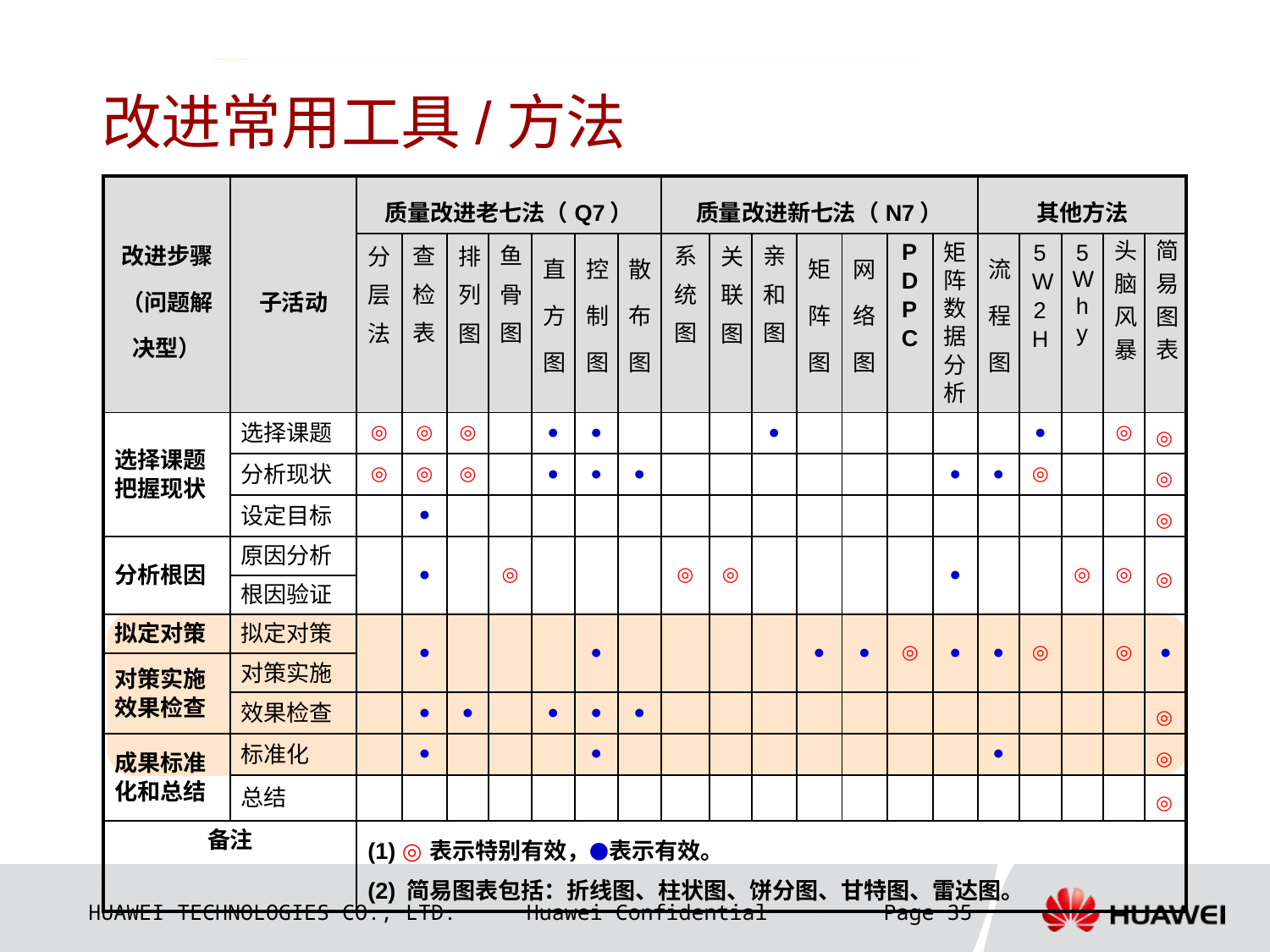

# 改进常用工具/方法
| 改进步骤（问题解决型） | 子活动 | 质量改进老七法（Q7） |  |  |  |  |  |  | 质量改进新七法（N7） |  |  |  |  |  |  | 其他方法 |  |  |  |  |
| --- | --- | --- | --- | --- | --- | --- | --- | --- | --- | --- | --- | --- | --- | --- | --- | --- | --- | --- | --- | --- |
|  |  |  |  |  |  | 直方图 | 控制图 | 散布图 |  |  |  | 矩阵图 | 网络图 |  | 矩阵数据分析 | 流程图 |  | 5Why |  |  |
| 选择课题 把握现状 | 选择课题 | ◎ | ◎ | ◎ |  | ● | ● |  |  |  | ● |  |  |  |  |  | ● |  | ◎ | ◎ |
|  | 分析现状 | ◎ | ◎ | ◎ |  | ● | ● | ● |  |  |  |  |  |  | ● | ● | ◎ |  |  | ◎ |
|  | 设定目标 |  | ● |  |  |  |  |  |  |  |  |  |  |  |  |  |  |  |  | ◎ |
| 分析根因 | 原因分析 |  | ● |  | ◎ |  |  |  | ◎ | ◎ |  |  |  |  | ● |  |  | ◎ | ◎ | ◎ |
|  | 根因验证 |  |  |  |  |  |  |  |  |  |  |  |  |  |  |  |  |  |  |  |
| 拟定对策 | 拟定对策 |  | ● |  |  |  | ● |  |  |  |  | ● | ● | ◎ | ● | ● | ◎ |  | ◎ | ● |
| 对策实施 效果检查 | 对策实施 |  |  |  |  |  |  |  |  |  |  |  |  |  |  |  |  |  |  |  |
|  | 效果检查 |  | ● | ● |  | ● | ● | ● |  |  |  |  |  |  |  |  |  |  |  | ◎ |
| 成果标准化和总结 | 标准化 |  | ● |  |  |  | ● |  |  |  |  |  |  |  |  | ● |  |  |  | ◎ |
|  | 总结 |  |  |  |  |  |  |  |  |  |  |  |  |  |  |  |  |  |  | ◎ |
| 备注 |  | (1) ◎表示特别有效，●表示有效。 (2) 简易图表包括：折线图、柱状图、饼分图、甘特图、雷达图。 |  |  |  |  |  |  |  |  |  |  |  |  |  |  |  |  |  |  |
查检表
亲和图
简易图表
鱼骨图
系统图
分
层
法
排列图
关联图
头脑风暴
PDPC
5W2H

Page 35